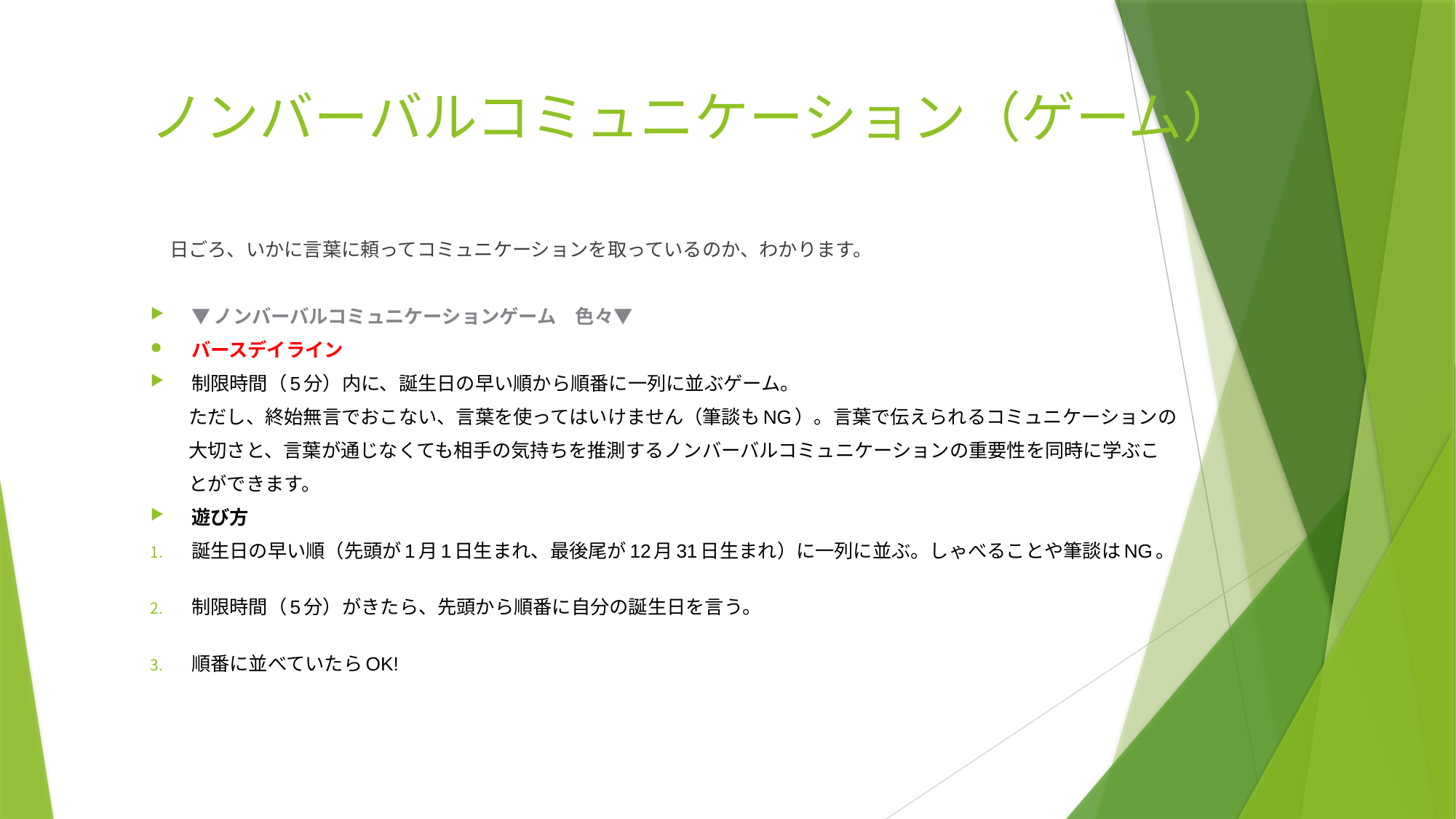

# ノンバーバルコミュニケーション（ゲーム）
　日ごろ、いかに言葉に頼ってコミュニケーションを取っているのか、わかります。

▼ノンバーバルコミュニケーションゲーム　色々▼
バースデイライン
制限時間（5分）内に、誕生日の早い順から順番に一列に並ぶゲーム。
　　ただし、終始無言でおこない、言葉を使ってはいけません（筆談もNG）。言葉で伝えられるコミュニケーションの
　　大切さと、言葉が通じなくても相手の気持ちを推測するノンバーバルコミュニケーションの重要性を同時に学ぶこ
　　とができます。
遊び方
誕生日の早い順（先頭が1月1日生まれ、最後尾が12月31日生まれ）に一列に並ぶ。しゃべることや筆談はNG。
制限時間（5分）がきたら、先頭から順番に自分の誕生日を言う。
順番に並べていたらOK!